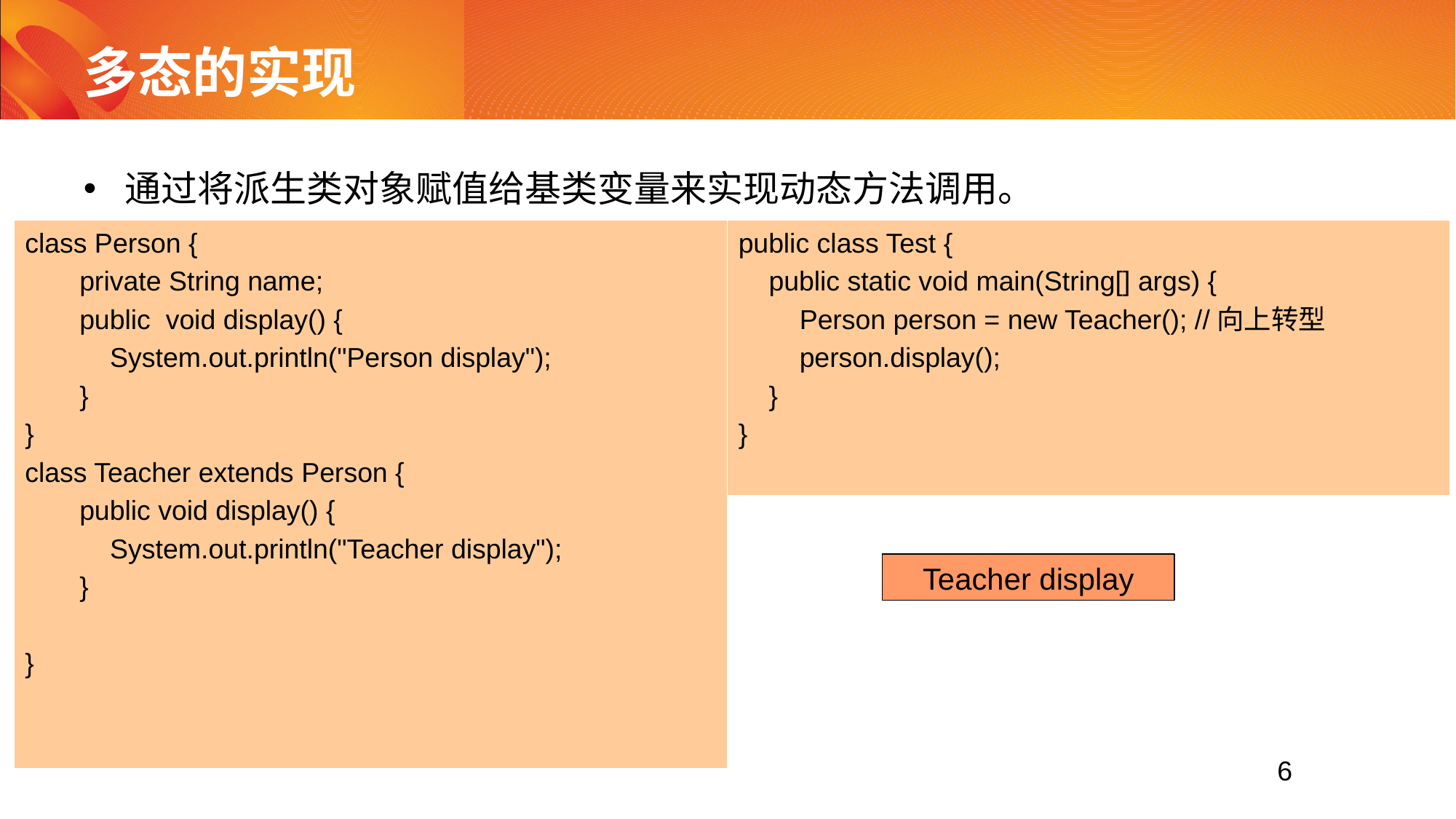

# 多态的实现
通过将派生类对象赋值给基类变量来实现动态方法调用。
class Person {
private String name;
public  void display() {
    System.out.println("Person display");
}
}
class Teacher extends Person {
public void display() {
    System.out.println("Teacher display");
}

}
public class Test {
    public static void main(String[] args) {
        Person person = new Teacher(); //向上转型
        person.display();
    }
}
Teacher display